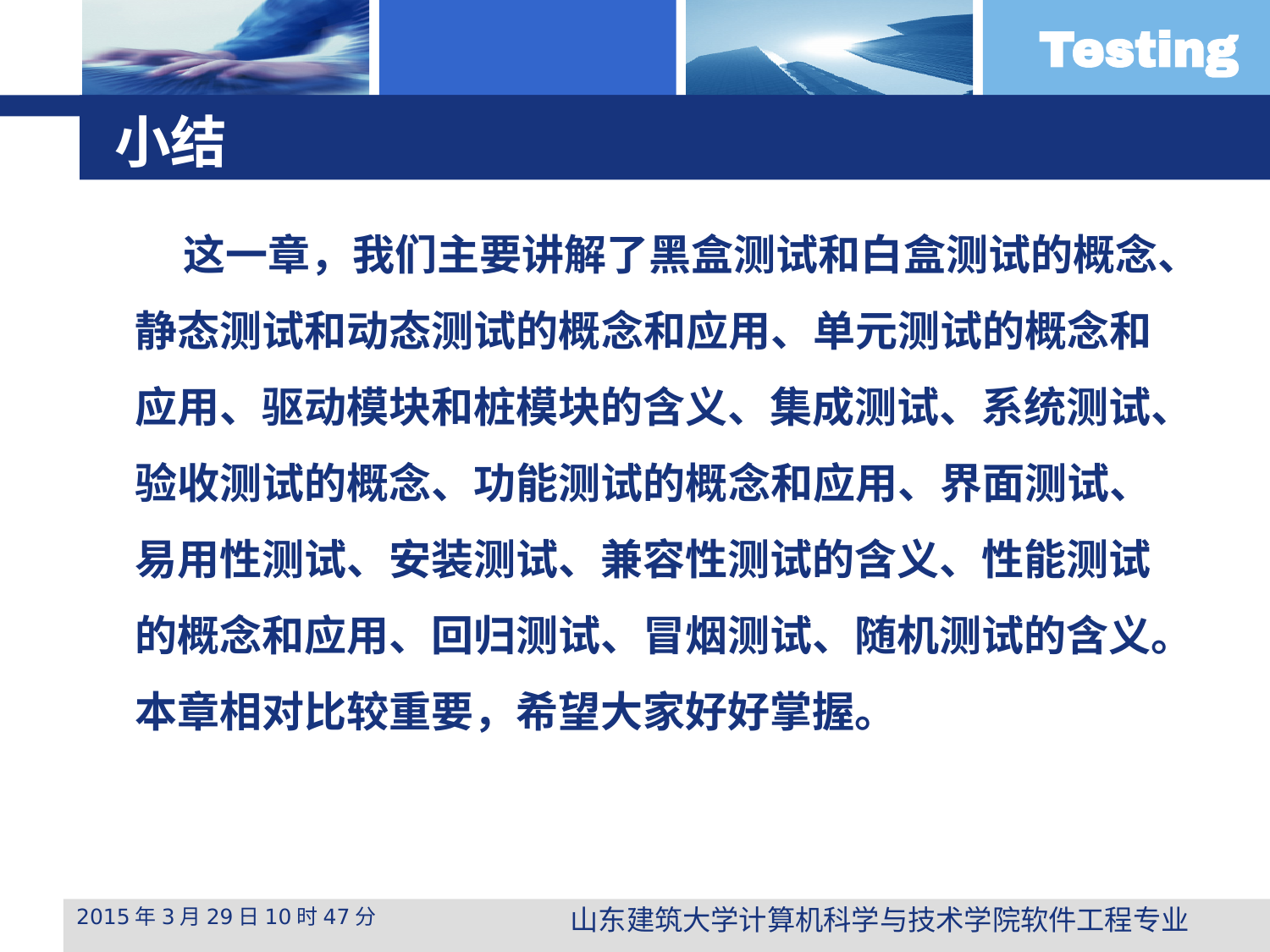

# 小结
         这一章，我们主要讲解了黑盒测试和白盒测试的概念、静态测试和动态测试的概念和应用、单元测试的概念和应用、驱动模块和桩模块的含义、集成测试、系统测试、验收测试的概念、功能测试的概念和应用、界面测试、易用性测试、安装测试、兼容性测试的含义、性能测试的概念和应用、回归测试、冒烟测试、随机测试的含义。本章相对比较重要，希望大家好好掌握。

山东建筑大学计算机科学与技术学院软件工程专业
2015年3月29日10时47分